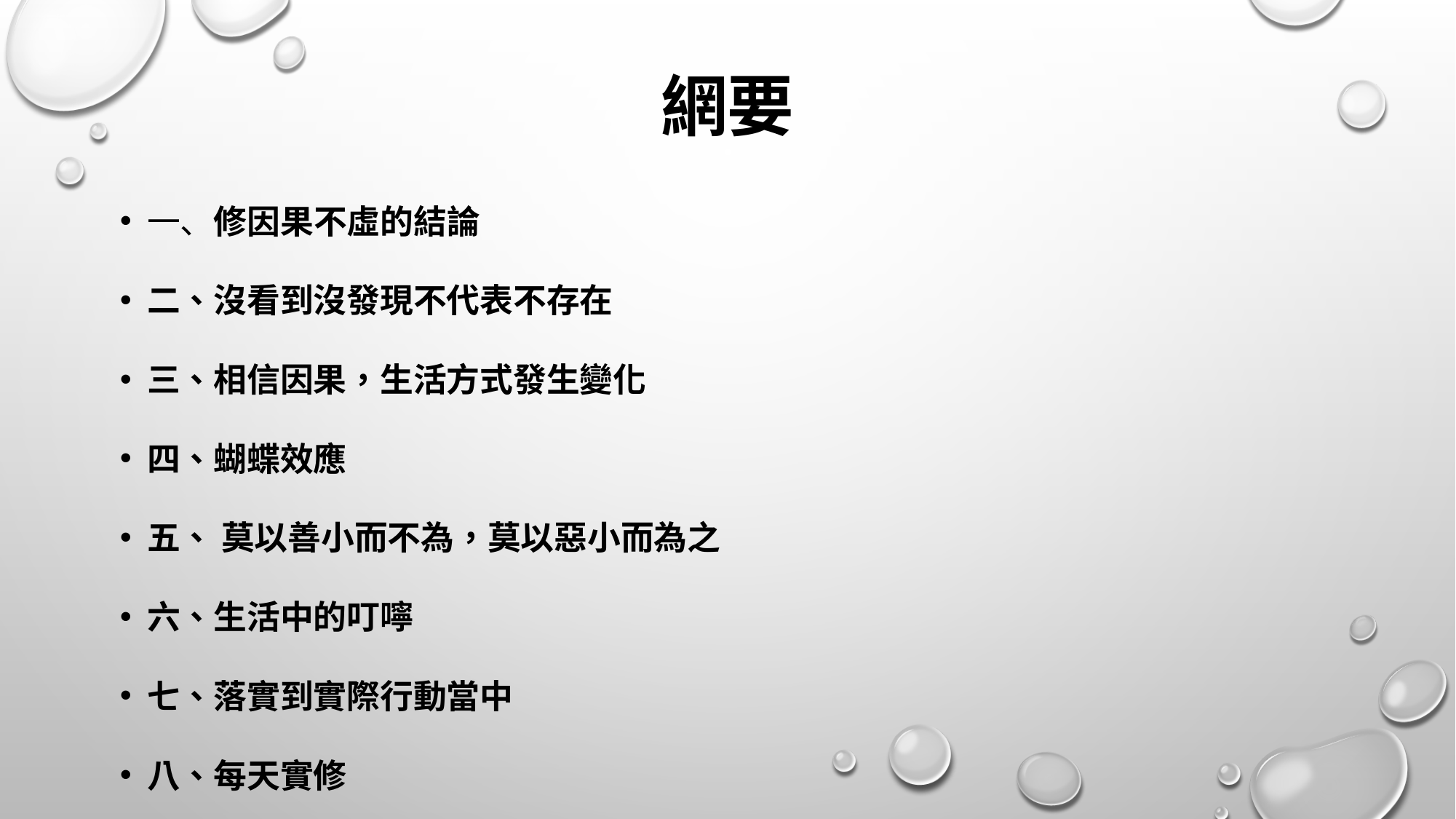

# 網要
一、修因果不虛的結論
二、沒看到沒發現不代表不存在
三、相信因果，生活方式發生變化
四、蝴蝶效應
五、 莫以善小而不為，莫以惡小而為之
六、生活中的叮嚀
七、落實到實際行動當中
八、每天實修